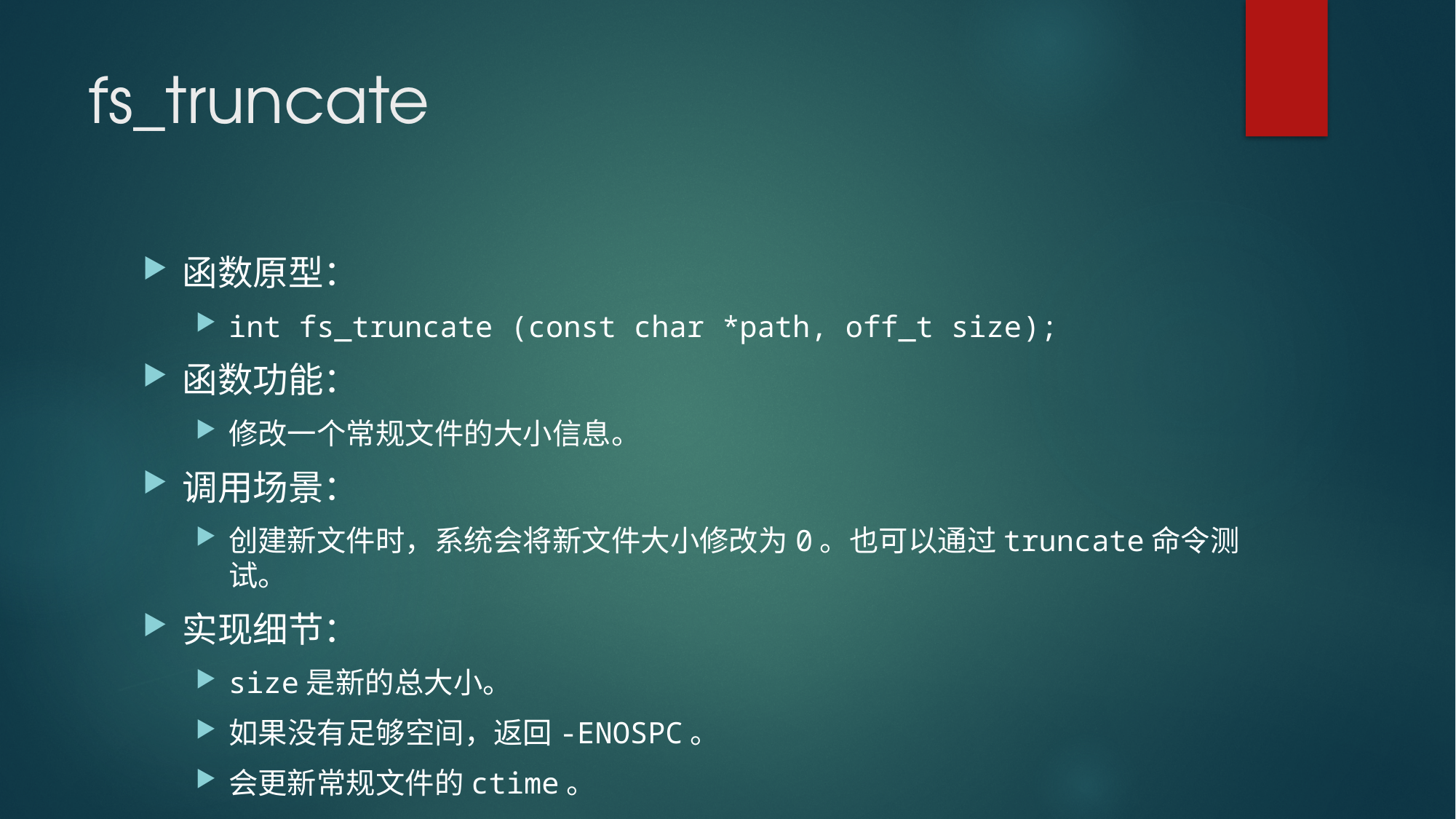

# fs_truncate
函数原型：
int fs_truncate (const char *path, off_t size);
函数功能：
修改一个常规文件的大小信息。
调用场景：
创建新文件时，系统会将新文件大小修改为0。也可以通过truncate命令测试。
实现细节：
size是新的总大小。
如果没有足够空间，返回-ENOSPC。
会更新常规文件的ctime。